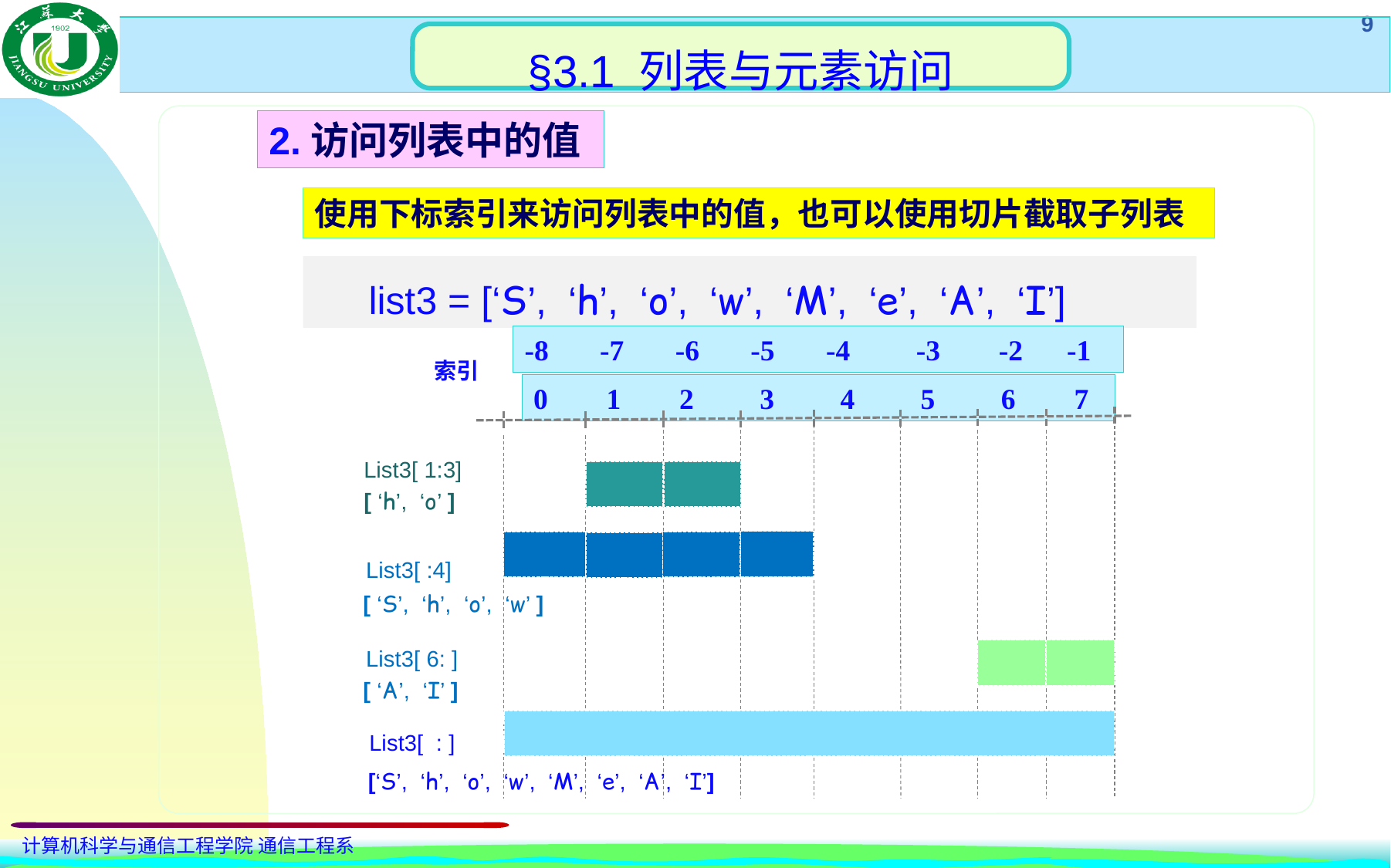

§3.1 列表与元素访问
2.访问列表中的值
使用下标索引来访问列表中的值，也可以使用切片截取子列表
     list3 = [‘S’,  ‘h’,  ‘o’,  ‘w’,  ‘M’,  ‘e’,  ‘A’,  ‘I’]
-8       -7       -6       -5       -4         -3        -2      -1
索引
0        1        2         3         4         5         6        7
List3[ 1:3]

[ ‘h’,  ‘o’ ]

List3[ :4]
[ ‘S’,  ‘h’,  ‘o’,  ‘w’ ]
List3[ 6: ]

[ ‘A’,  ‘I’ ]

List3[  : ]
[‘S’,  ‘h’,  ‘o’,  ‘w’,  ‘M’,  ‘e’,  ‘A’,  ‘I’]